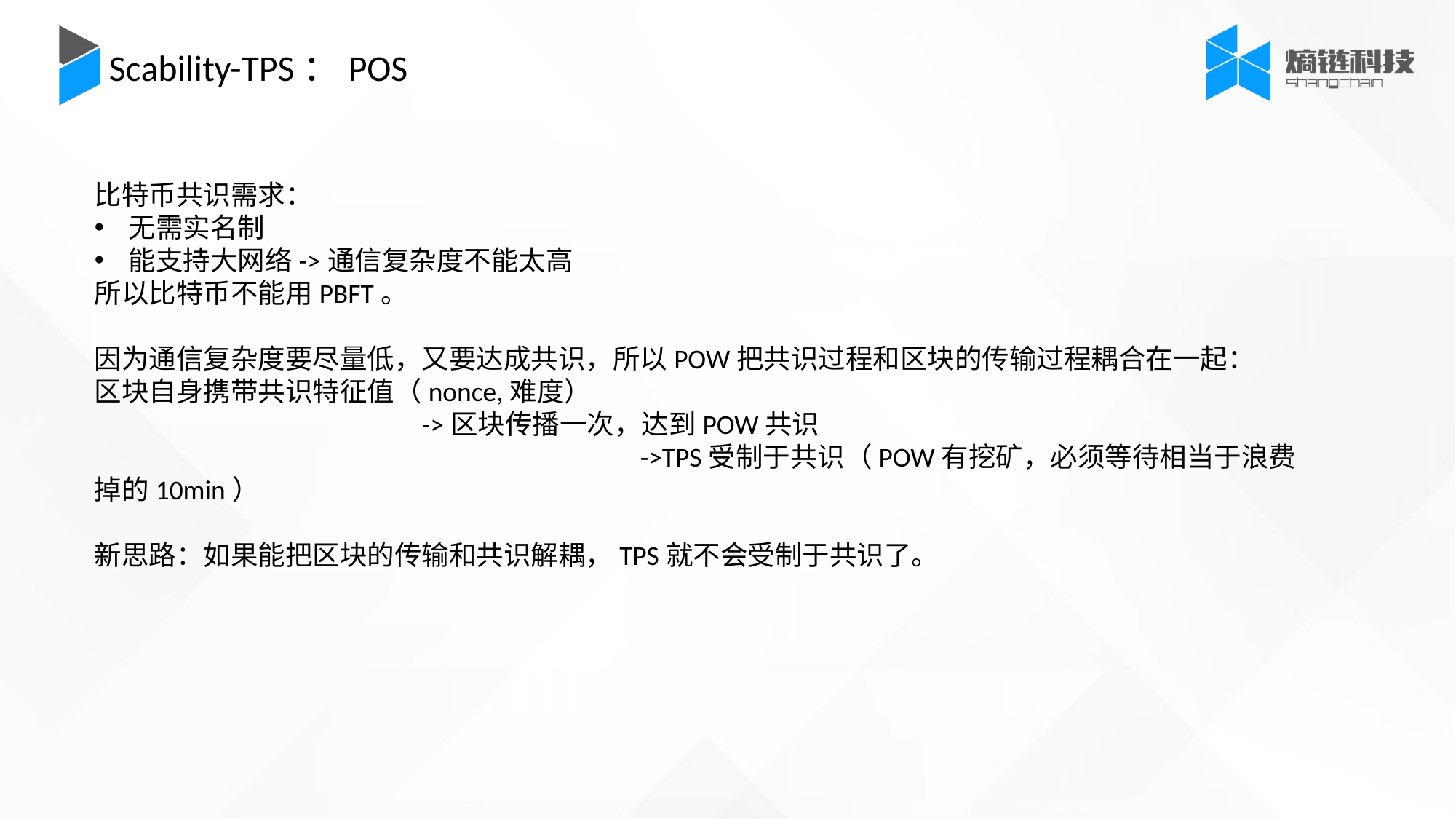

Scability-TPS：POS
比特币共识需求：
无需实名制
能支持大网络->通信复杂度不能太高
所以比特币不能用PBFT。

因为通信复杂度要尽量低，又要达成共识，所以POW把共识过程和区块的传输过程耦合在一起：
区块自身携带共识特征值（nonce,难度）
			->区块传播一次，达到POW共识
					->TPS受制于共识（POW有挖矿，必须等待相当于浪费掉的10min）

新思路：如果能把区块的传输和共识解耦，TPS就不会受制于共识了。